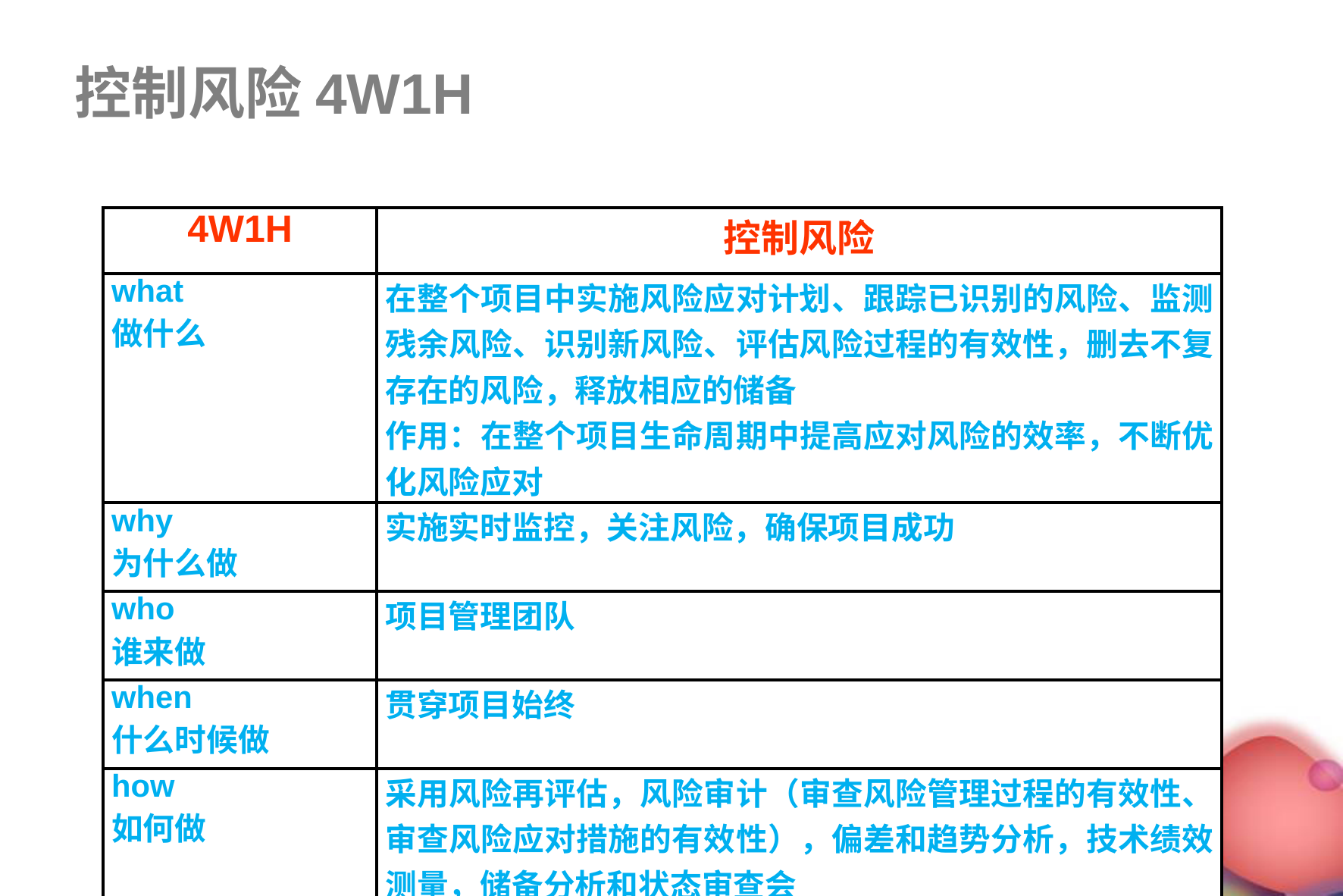

控制风险4W1H
| 4W1H | 控制风险 |
| --- | --- |
| what 做什么 | 在整个项目中实施风险应对计划、跟踪已识别的风险、监测残余风险、识别新风险、评估风险过程的有效性，删去不复存在的风险，释放相应的储备 作用：在整个项目生命周期中提高应对风险的效率，不断优化风险应对 |
| why 为什么做 | 实施实时监控，关注风险，确保项目成功 |
| who 谁来做 | 项目管理团队 |
| when 什么时候做 | 贯穿项目始终 |
| how 如何做 | 采用风险再评估，风险审计（审查风险管理过程的有效性、审查风险应对措施的有效性），偏差和趋势分析，技术绩效测量，储备分析和状态审查会 |